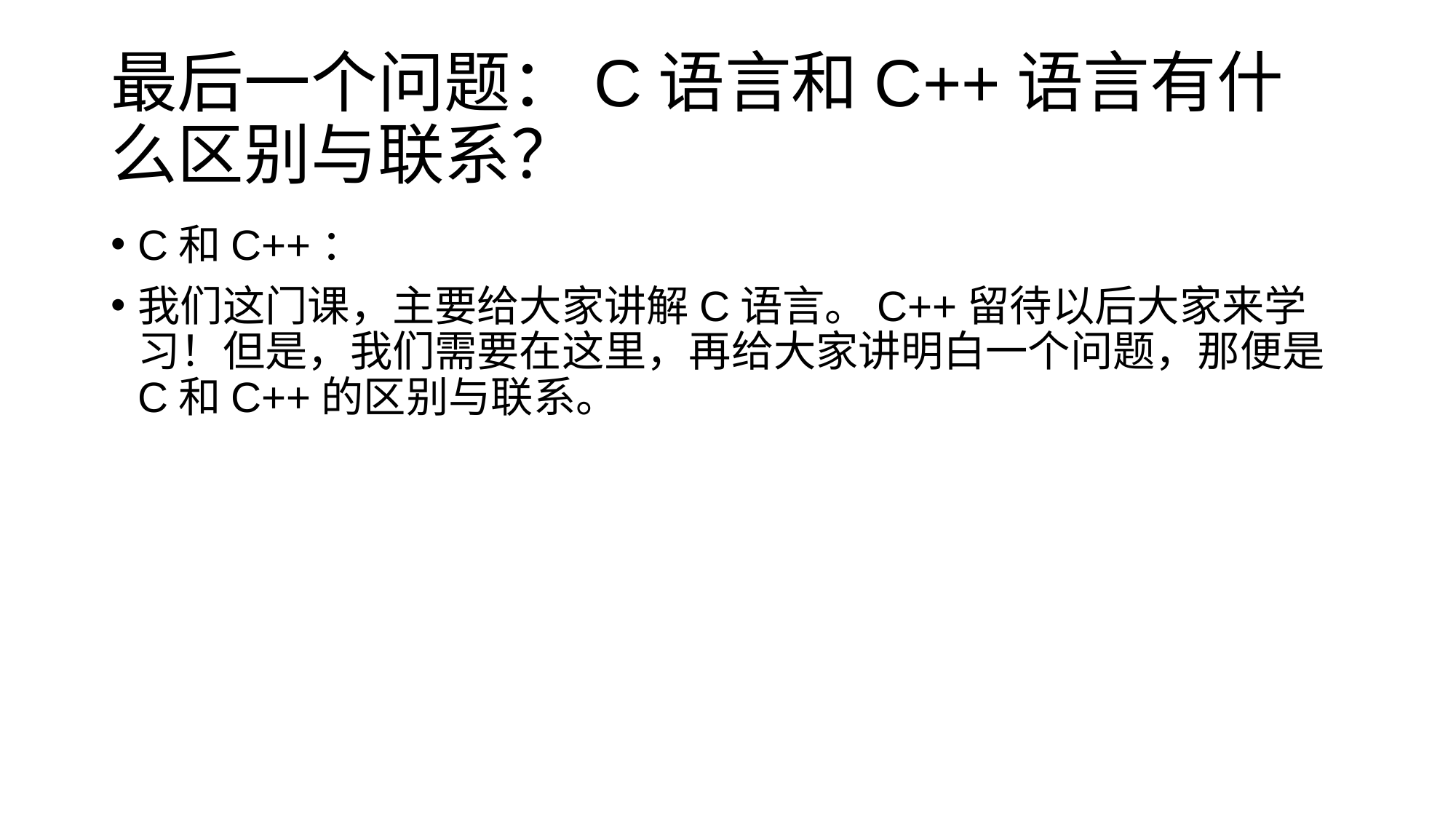

# 最后一个问题：C语言和C++语言有什么区别与联系？
C和C++：
我们这门课，主要给大家讲解C语言。C++留待以后大家来学习！但是，我们需要在这里，再给大家讲明白一个问题，那便是C和C++的区别与联系。